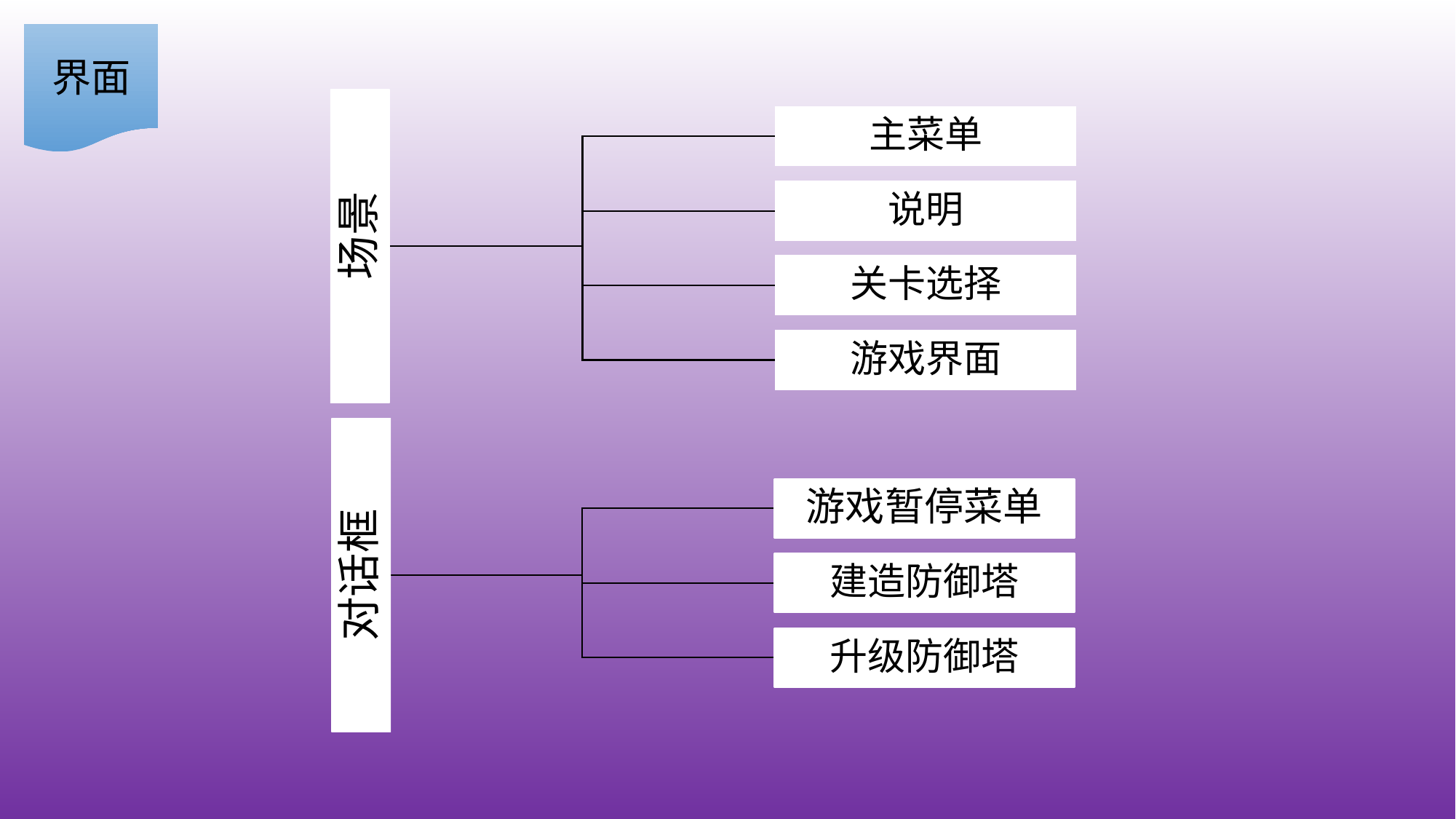

界面

 场景
主菜单
说明
关卡选择
游戏界面
对话框
游戏暂停菜单
建造防御塔
升级防御塔